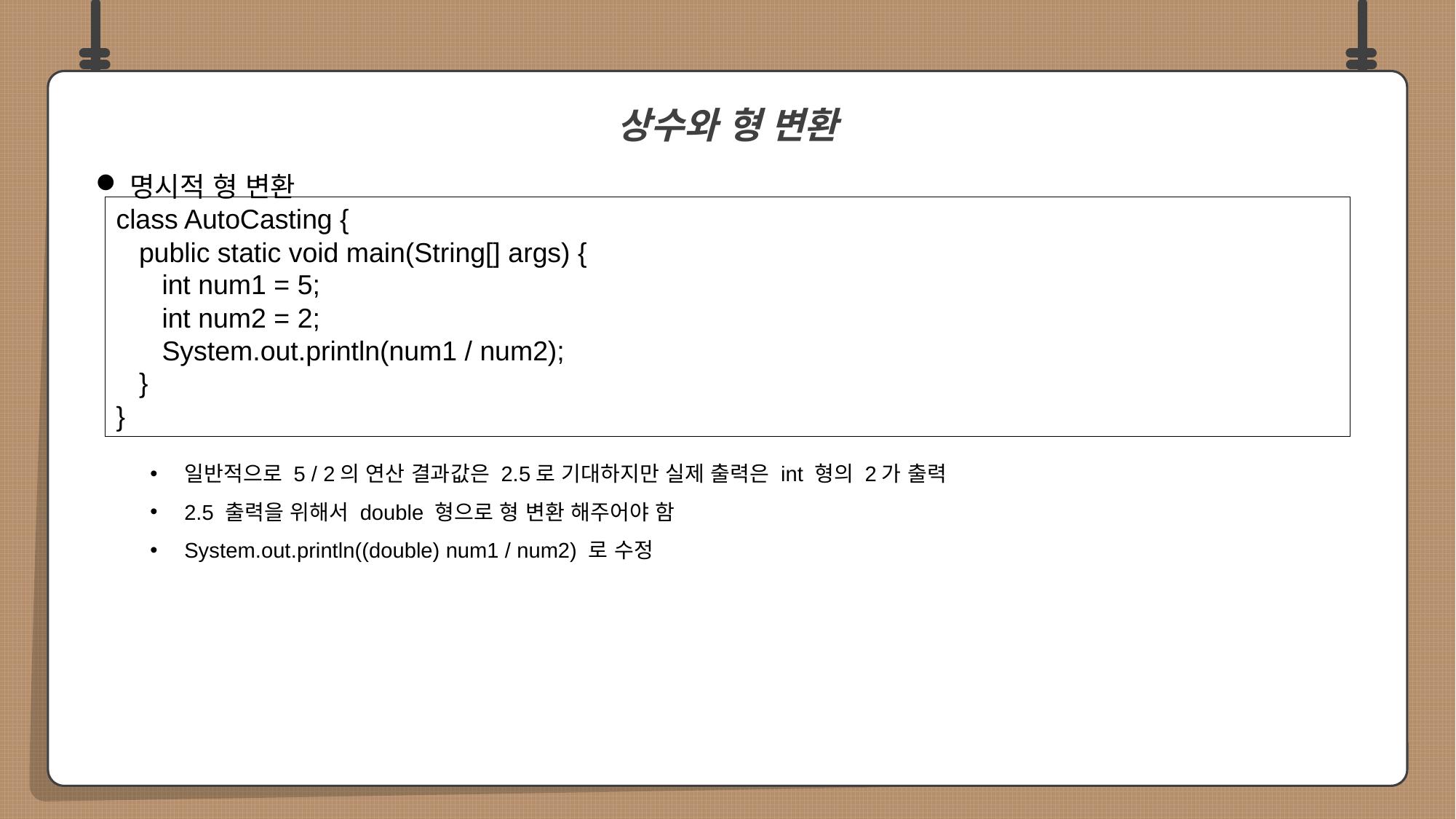

명시적 형 변환

일반적으로 5 / 2의 연산 결과값은 2.5로 기대하지만 실제 출력은 int 형의 2가 출력
2.5 출력을 위해서 double 형으로 형 변환 해주어야 함
System.out.println((double) num1 / num2) 로 수정

상수와 형 변환

class AutoCasting {
   public static void main(String[] args) {
      int num1 = 5;
      int num2 = 2;
      System.out.println(num1 / num2);
   }
}